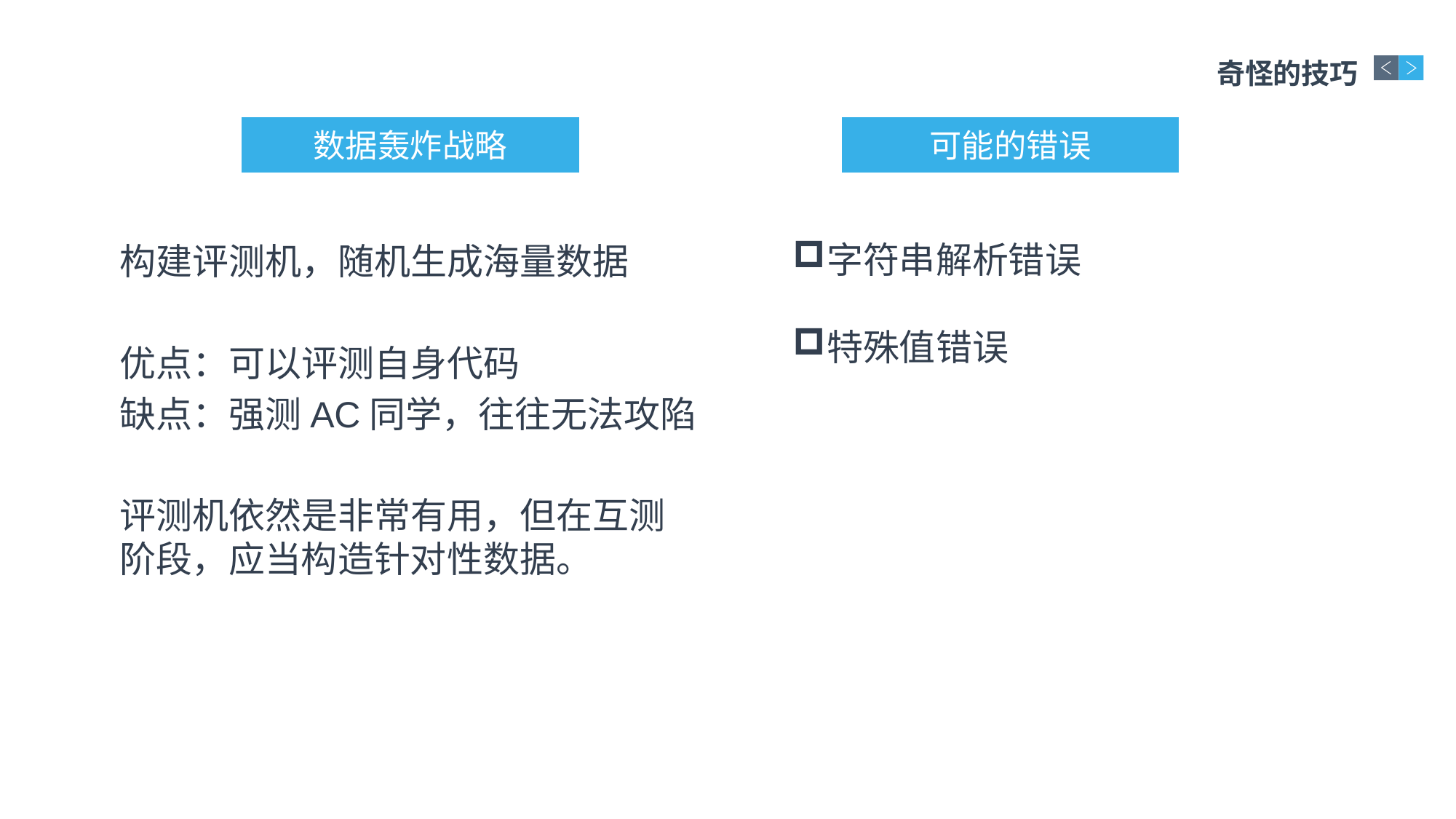

奇怪的技巧

数据轰炸战略
可能的错误
字符串解析错误

特殊值错误

构建评测机，随机生成海量数据

优点：可以评测自身代码
缺点：强测AC同学，往往无法攻陷

评测机依然是非常有用，但在互测阶段，应当构造针对性数据。